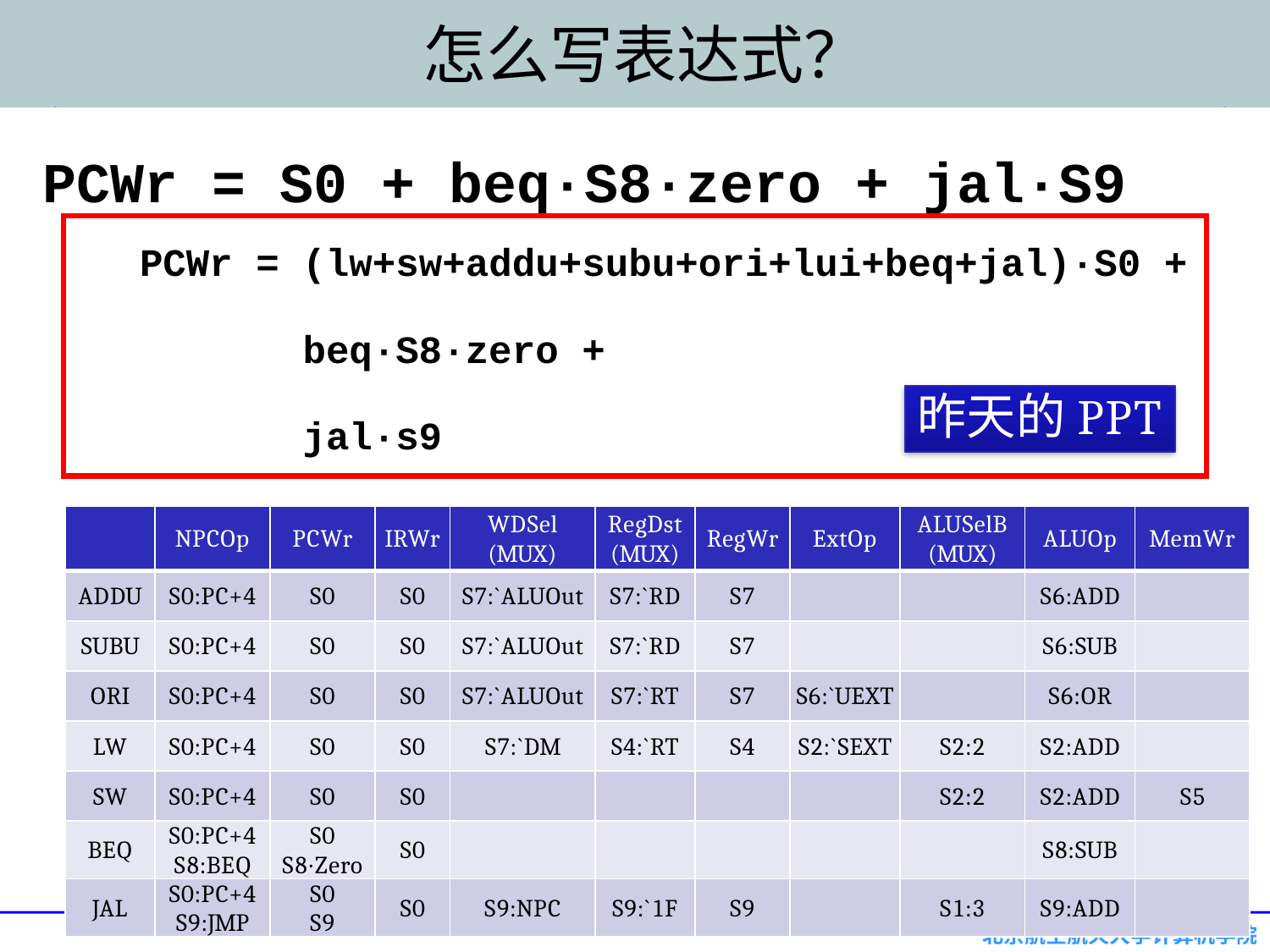

# 怎么写表达式？
PCWr = S0 + beq∙S8∙zero + jal∙S9

PCWr = (lw+sw+addu+subu+ori+lui+beq+jal)∙S0 +
       beq∙S8∙zero +
       jal∙s9
昨天的PPT
|  | NPCOp | PCWr | IRWr | WDSel (MUX) | RegDst (MUX) | RegWr | ExtOp | ALUSelB (MUX) | ALUOp | MemWr |
| --- | --- | --- | --- | --- | --- | --- | --- | --- | --- | --- |
| ADDU | S0:PC+4 | S0 | S0 | S7:`ALUOut | S7:`RD | S7 |  |  | S6:ADD |  |
| SUBU | S0:PC+4 | S0 | S0 | S7:`ALUOut | S7:`RD | S7 |  |  | S6:SUB |  |
| ORI | S0:PC+4 | S0 | S0 | S7:`ALUOut | S7:`RT | S7 | S6:`UEXT |  | S6:OR |  |
| LW | S0:PC+4 | S0 | S0 | S7:`DM | S4:`RT | S4 | S2:`SEXT | S2:2 | S2:ADD |  |
| SW | S0:PC+4 | S0 | S0 |  |  |  |  | S2:2 | S2:ADD | S5 |
| BEQ | S0:PC+4 S8:BEQ | S0 S8·Zero | S0 |  |  |  |  |  | S8:SUB |  |
| JAL | S0:PC+4 S9:JMP | S0 S9 | S0 | S9:NPC | S9:`1F | S9 |  | S1:3 | S9:ADD |  |